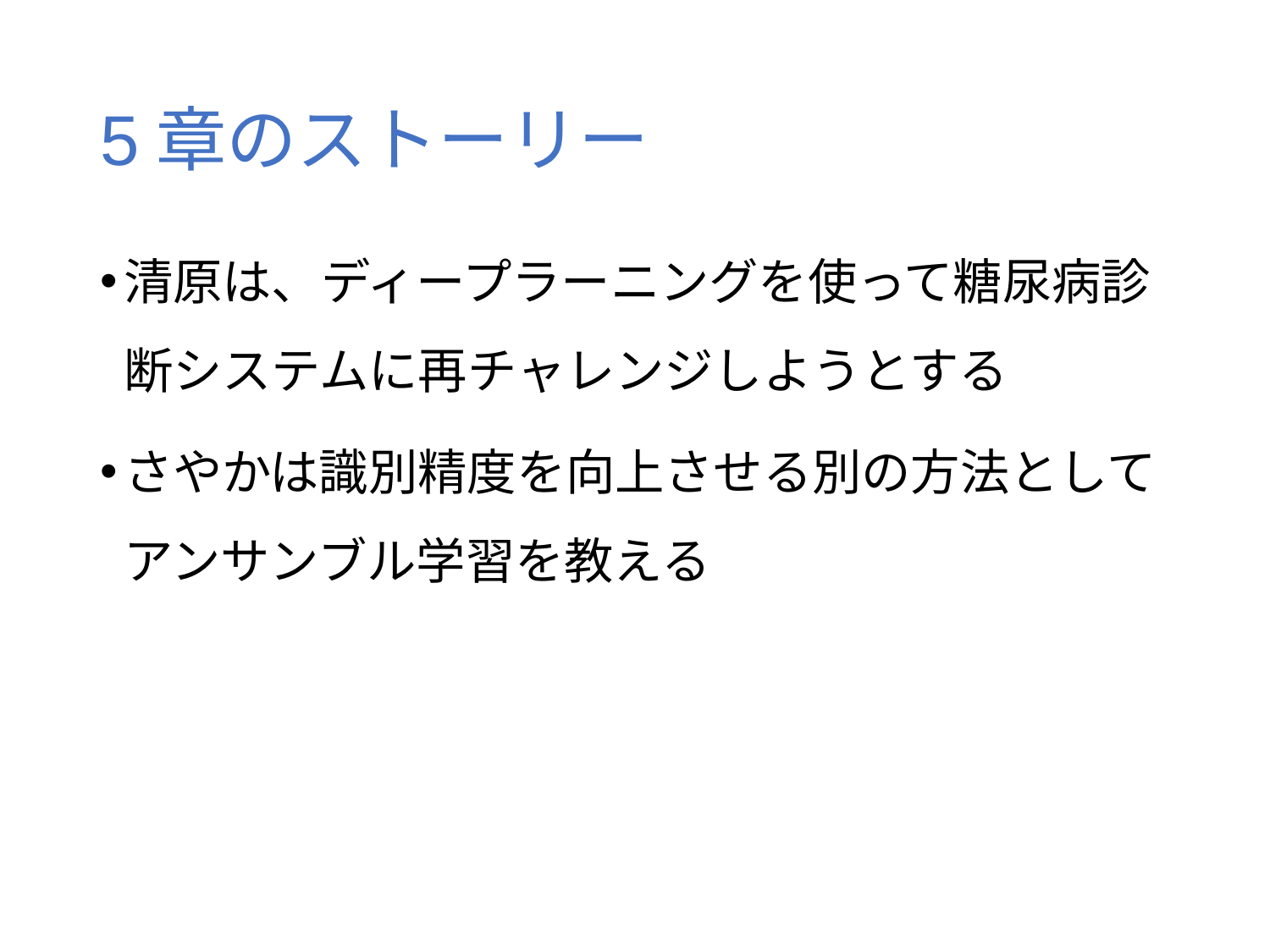

# 5章のストーリー
清原は、ディープラーニングを使って糖尿病診断システムに再チャレンジしようとする
さやかは識別精度を向上させる別の方法としてアンサンブル学習を教える